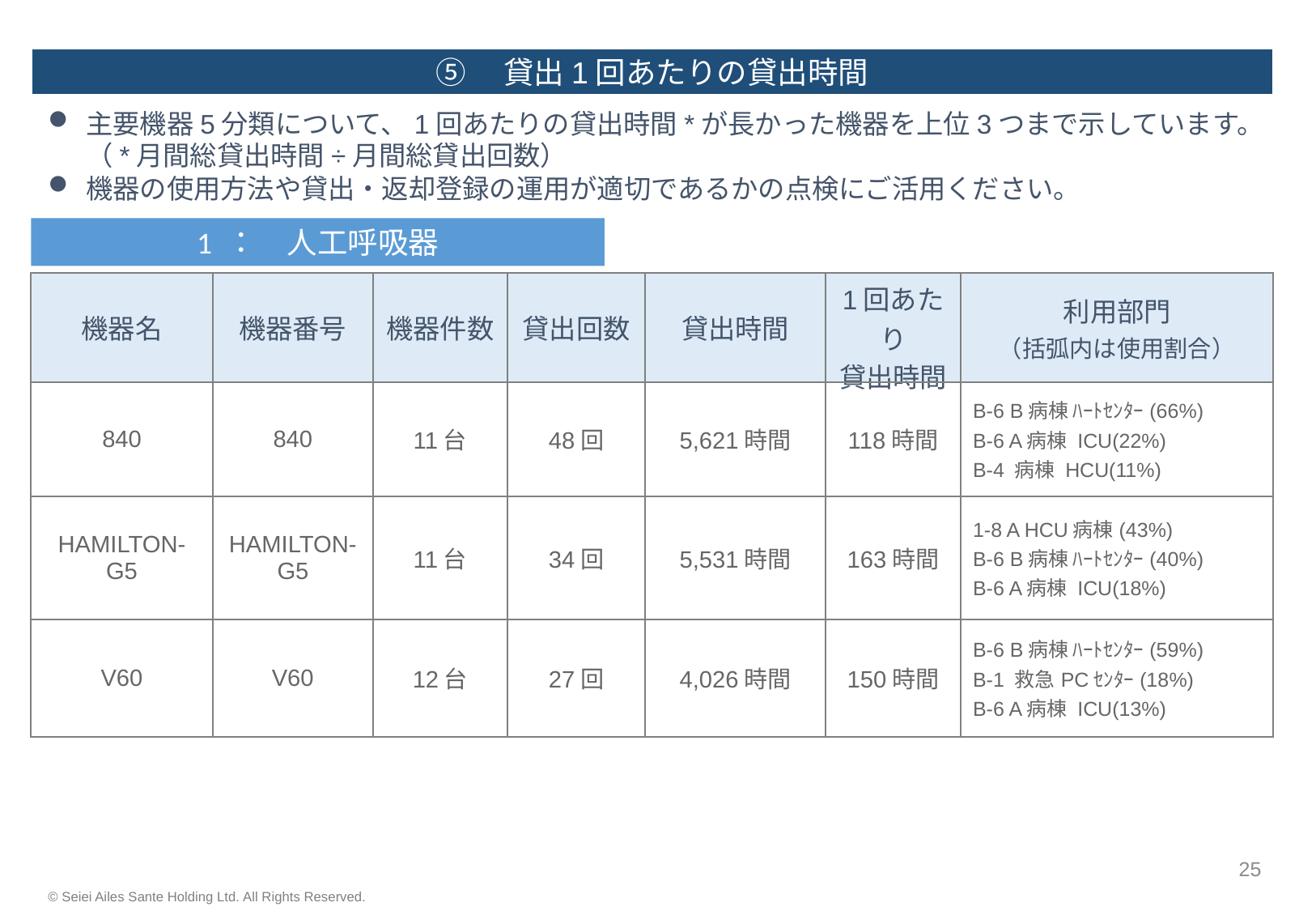

⑤　貸出1回あたりの貸出時間
主要機器5分類について、1回あたりの貸出時間*が長かった機器を上位3つまで示しています。
（*月間総貸出時間÷月間総貸出回数）
機器の使用方法や貸出・返却登録の運用が適切であるかの点検にご活用ください。
1 ：　人工呼吸器
| 機器名 | 機器番号 | 機器件数 | 貸出回数 | 貸出時間 | 1回あたり 貸出時間 | 利用部門 （括弧内は使用割合） |
| --- | --- | --- | --- | --- | --- | --- |
| 840 | 840 | 11台 | 48回 | 5,621時間 | 118時間 | B-6 B病棟 ﾊｰﾄｾﾝﾀｰ(66%) B-6 A病棟 ICU(22%) B-4 病棟 HCU(11%) |
| HAMILTON-G5 | HAMILTON-G5 | 11台 | 34回 | 5,531時間 | 163時間 | 1-8 A HCU病棟(43%) B-6 B病棟 ﾊｰﾄｾﾝﾀｰ(40%) B-6 A病棟 ICU(18%) |
| V60 | V60 | 12台 | 27回 | 4,026時間 | 150時間 | B-6 B病棟 ﾊｰﾄｾﾝﾀｰ(59%) B-1 救急PCｾﾝﾀｰ(18%) B-6 A病棟 ICU(13%) |
25
© Seiei Ailes Sante Holding Ltd. All Rights Reserved.